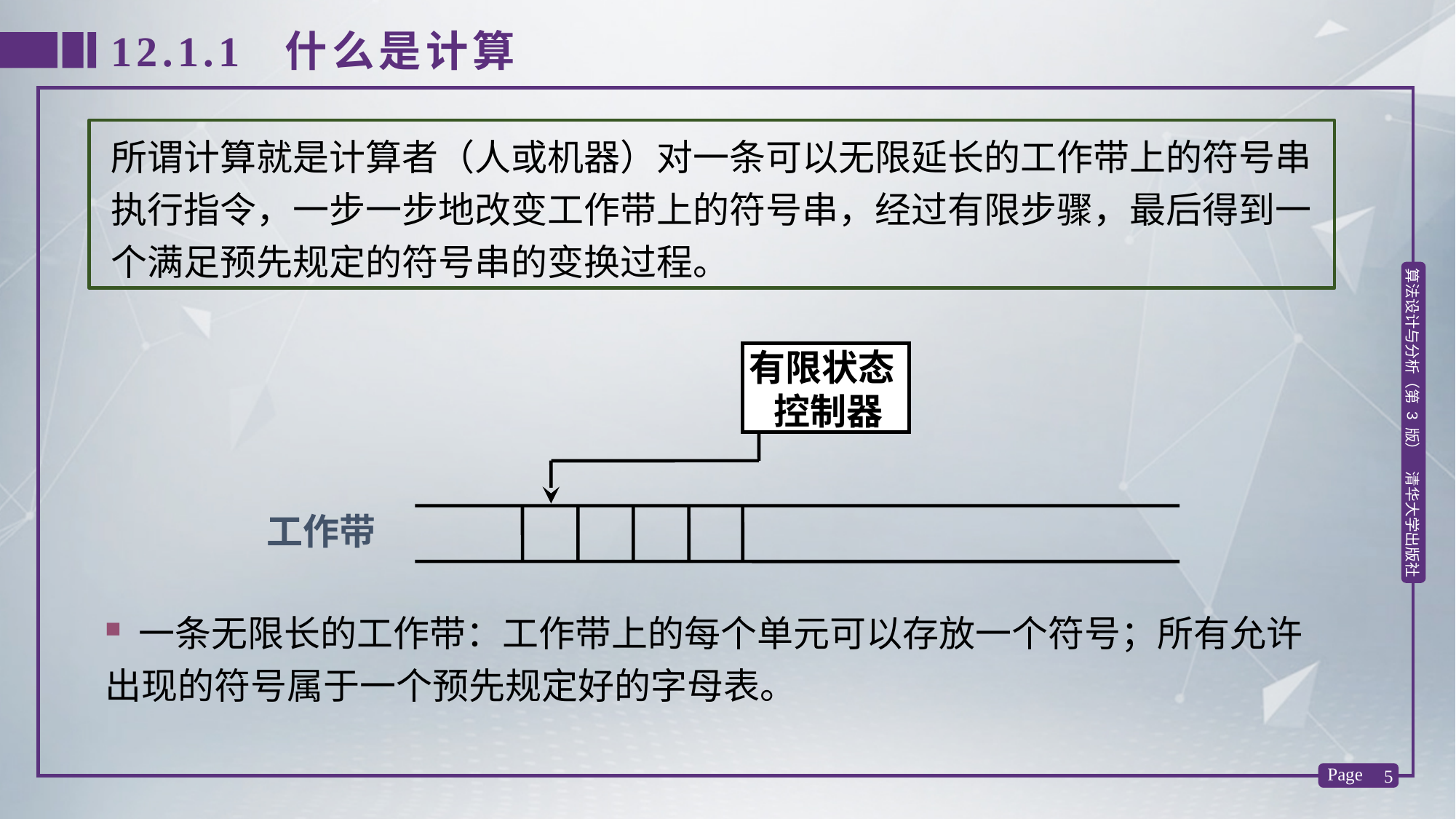

12.1.1  什么是计算
所谓计算就是计算者（人或机器）对一条可以无限延长的工作带上的符号串执行指令，一步一步地改变工作带上的符号串，经过有限步骤，最后得到一个满足预先规定的符号串的变换过程。
有限状态
  控制器

工作带
 一条无限长的工作带：工作带上的每个单元可以存放一个符号；所有允许出现的符号属于一个预先规定好的字母表。